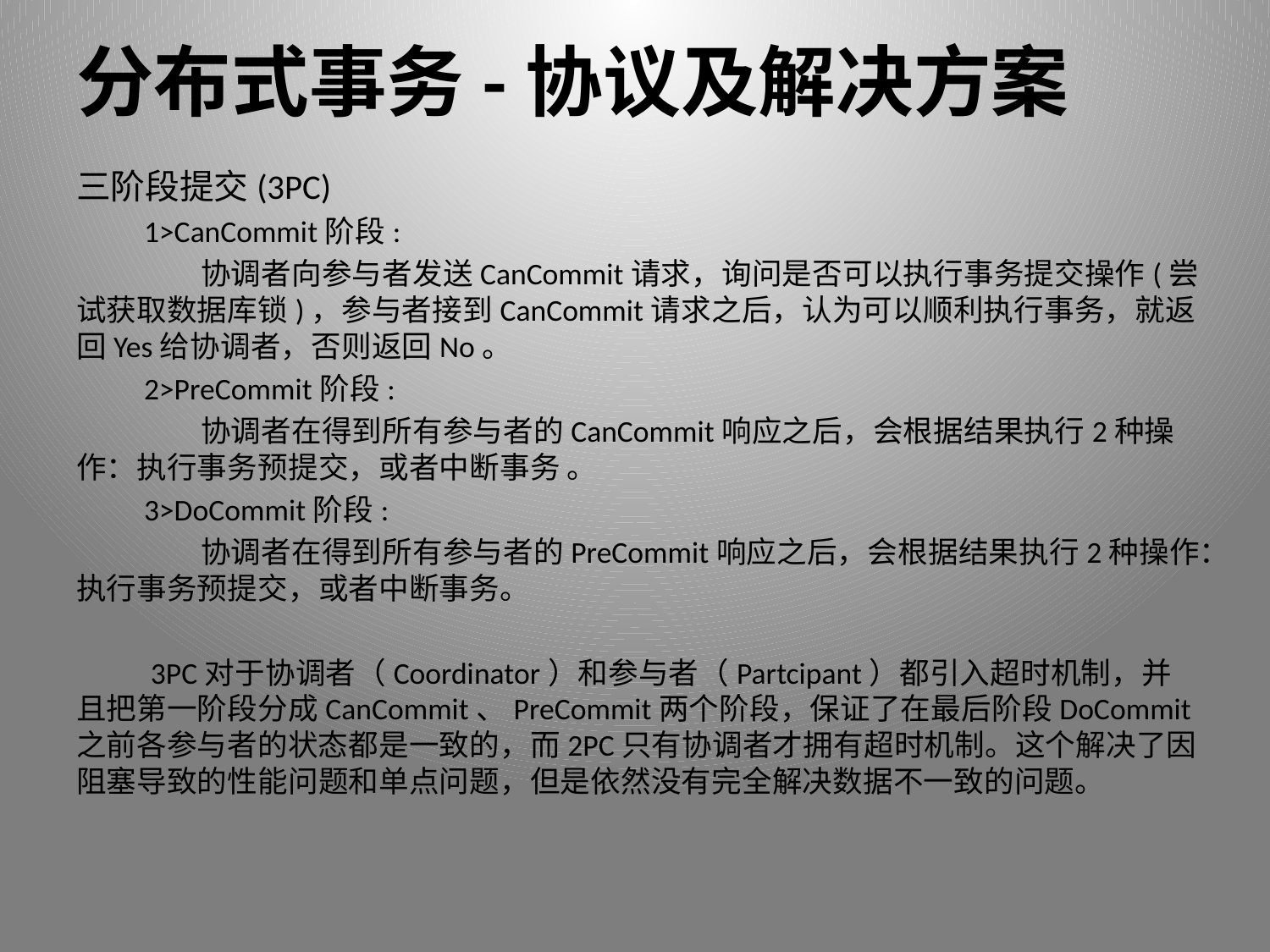

# 分布式事务-协议及解决方案
三阶段提交(3PC)
          1>CanCommit阶段:
	协调者向参与者发送CanCommit请求，询问是否可以执行事务提交操作(尝试获取数据库锁)，参与者接到CanCommit请求之后，认为可以顺利执行事务，就返回Yes给协调者，否则返回No。
          2>PreCommit阶段:
	协调者在得到所有参与者的CanCommit响应之后，会根据结果执行2种操作：执行事务预提交，或者中断事务 。
          3>DoCommit阶段:
	协调者在得到所有参与者的PreCommit响应之后，会根据结果执行2种操作：执行事务预提交，或者中断事务。

           3PC对于协调者（Coordinator）和参与者（Partcipant）都引入超时机制，并且把第一阶段分成CanCommit、PreCommit两个阶段，保证了在最后阶段DoCommit之前各参与者的状态都是一致的，而2PC只有协调者才拥有超时机制。这个解决了因阻塞导致的性能问题和单点问题，但是依然没有完全解决数据不一致的问题。